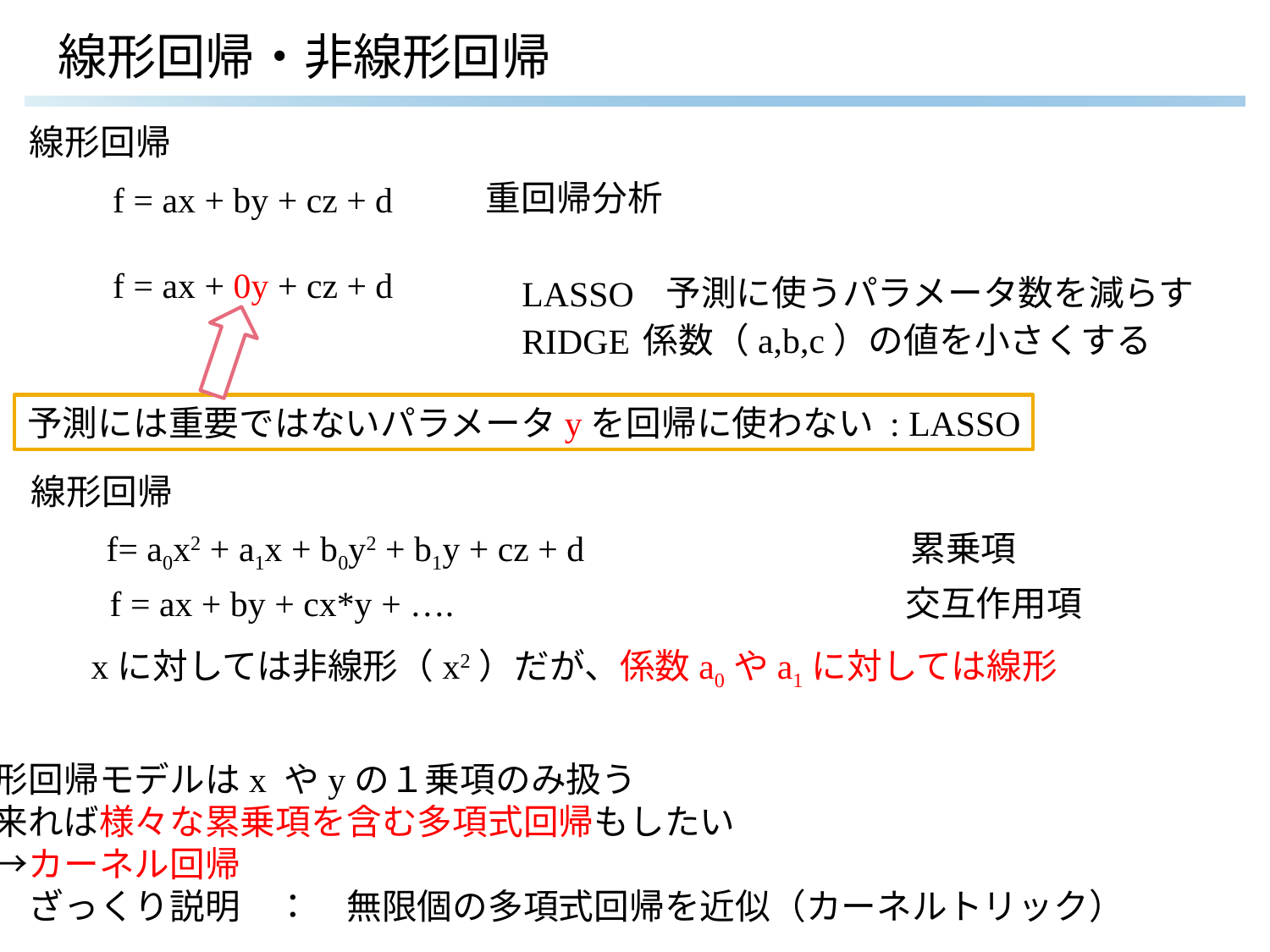

# 線形回帰・非線形回帰
線形回帰
重回帰分析
f = ax + by + cz + d
f = ax + 0y + cz + d
予測に使うパラメータ数を減らす
LASSO
係数（a,b,c）の値を小さくする
RIDGE

予測には重要ではないパラメータyを回帰に使わない : LASSO
線形回帰
f= a0x2 + a1x + b0y2 + b1y + cz + d
累乗項
f = ax + by + cx*y + ….
交互作用項
xに対しては非線形（x2）だが、係数a0やa1に対しては線形
線形回帰モデルはx やyの１乗項のみ扱う
出来れば様々な累乗項を含む多項式回帰もしたい
　→カーネル回帰
　　ざっくり説明　：　無限個の多項式回帰を近似（カーネルトリック）